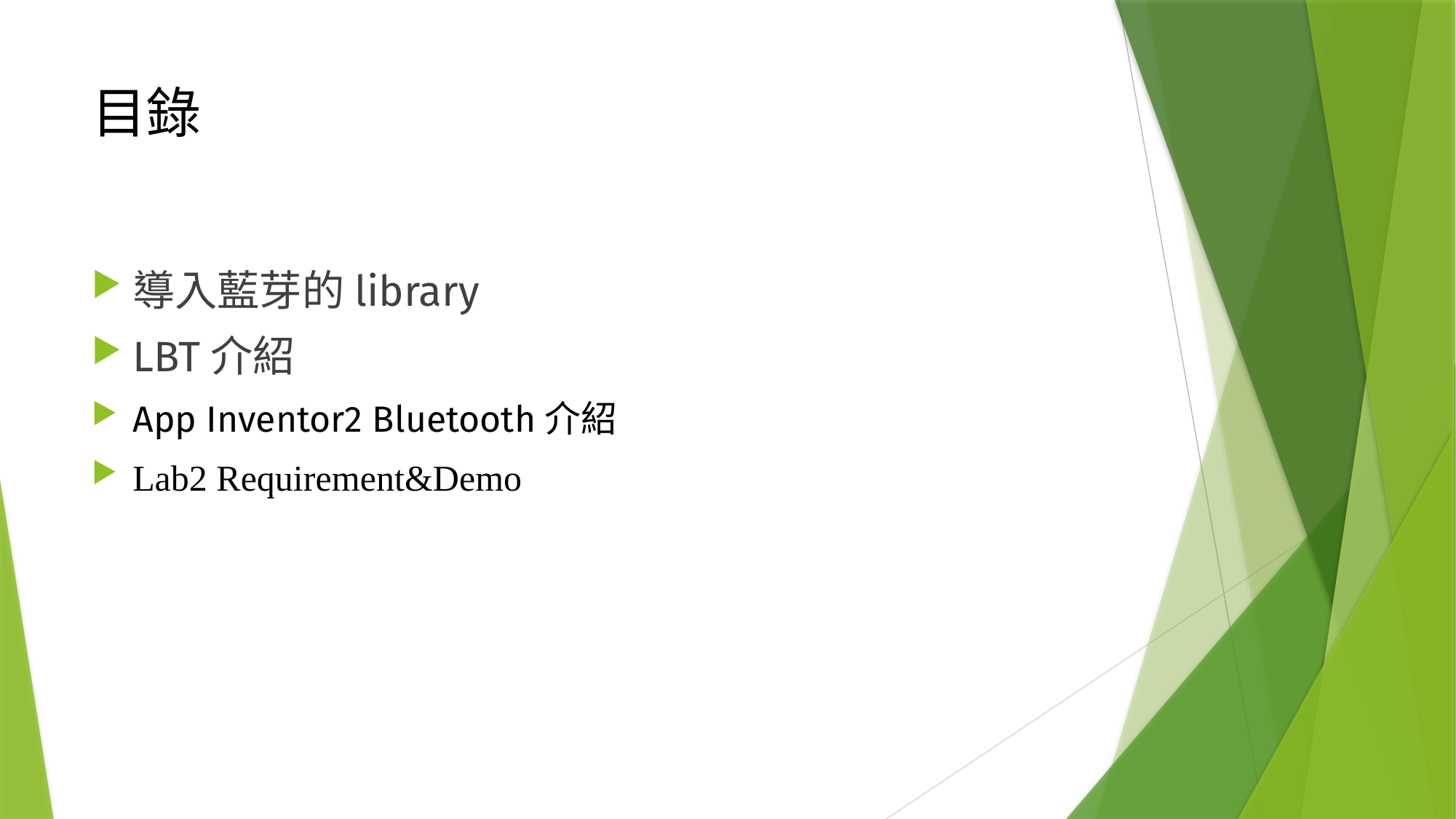

# 目錄
導入藍芽的library
LBT介紹
App Inventor2 Bluetooth介紹
Lab2 Requirement&Demo